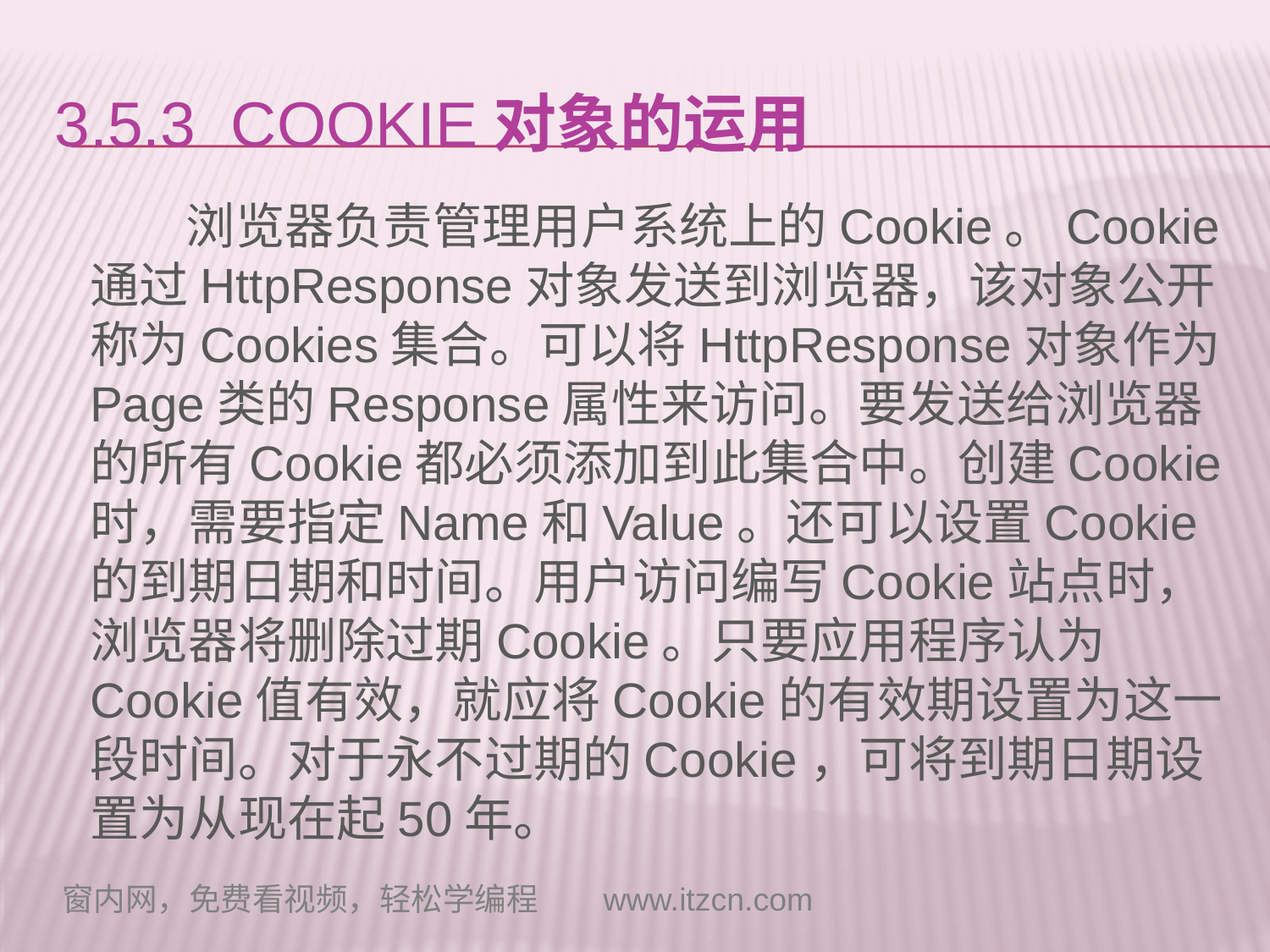

# 3.5.3  Cookie对象的运用
            浏览器负责管理用户系统上的Cookie。Cookie通过HttpResponse对象发送到浏览器，该对象公开称为Cookies集合。可以将HttpResponse对象作为Page类的Response属性来访问。要发送给浏览器的所有Cookie都必须添加到此集合中。创建Cookie时，需要指定Name和Value。还可以设置Cookie的到期日期和时间。用户访问编写Cookie站点时，浏览器将删除过期Cookie。只要应用程序认为Cookie值有效，就应将Cookie的有效期设置为这一段时间。对于永不过期的Cookie，可将到期日期设置为从现在起50年。